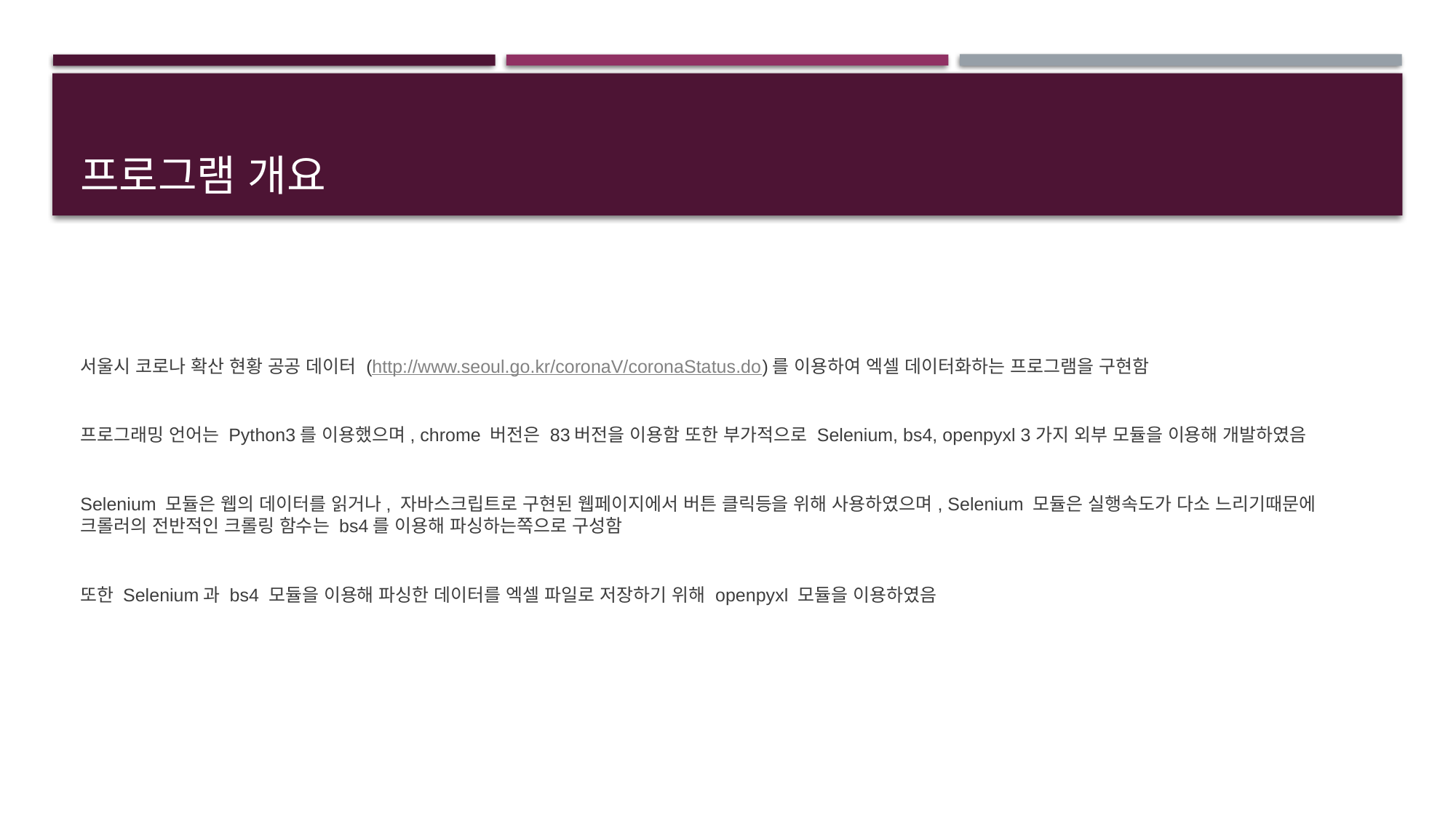

# 프로그램 개요
서울시 코로나 확산 현황 공공 데이터 (http://www.seoul.go.kr/coronaV/coronaStatus.do)를 이용하여 엑셀 데이터화하는 프로그램을 구현함

프로그래밍 언어는 Python3를 이용했으며, chrome 버전은 83버전을 이용함 또한 부가적으로 Selenium, bs4, openpyxl 3가지 외부 모듈을 이용해 개발하였음

Selenium 모듈은 웹의 데이터를 읽거나, 자바스크립트로 구현된 웹페이지에서 버튼 클릭등을 위해 사용하였으며, Selenium 모듈은 실행속도가 다소 느리기때문에 크롤러의 전반적인 크롤링 함수는 bs4를 이용해 파싱하는쪽으로 구성함

또한 Selenium과 bs4 모듈을 이용해 파싱한 데이터를 엑셀 파일로 저장하기 위해 openpyxl 모듈을 이용하였음